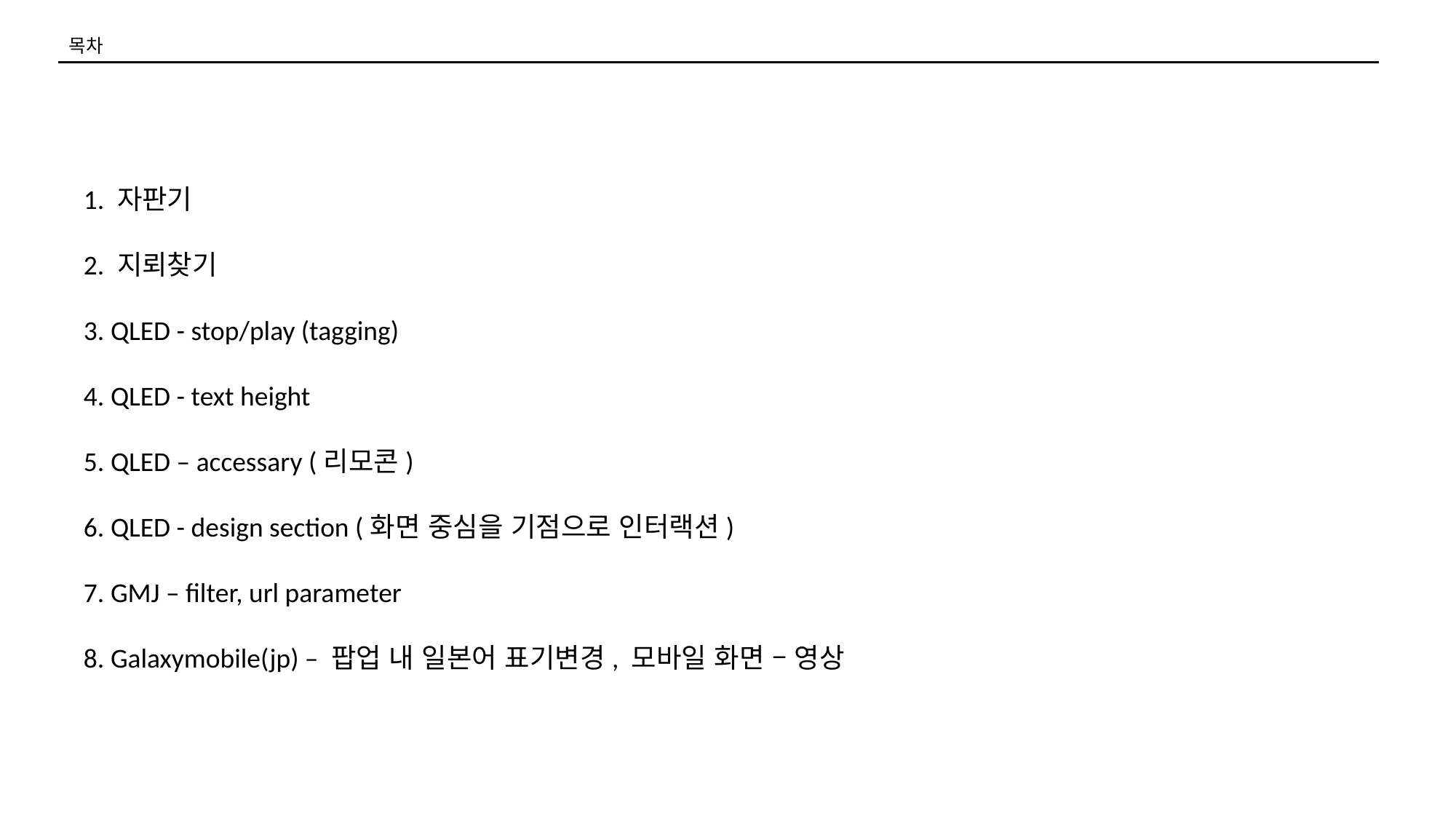

목차
1. 자판기
2. 지뢰찾기
3. QLED - stop/play (tagging)
4. QLED - text height
5. QLED – accessary (리모콘)
6. QLED - design section (화면 중심을 기점으로 인터랙션)
7. GMJ – filter, url parameter
8. Galaxymobile(jp) – 팝업 내 일본어 표기변경, 모바일 화면 – 영상